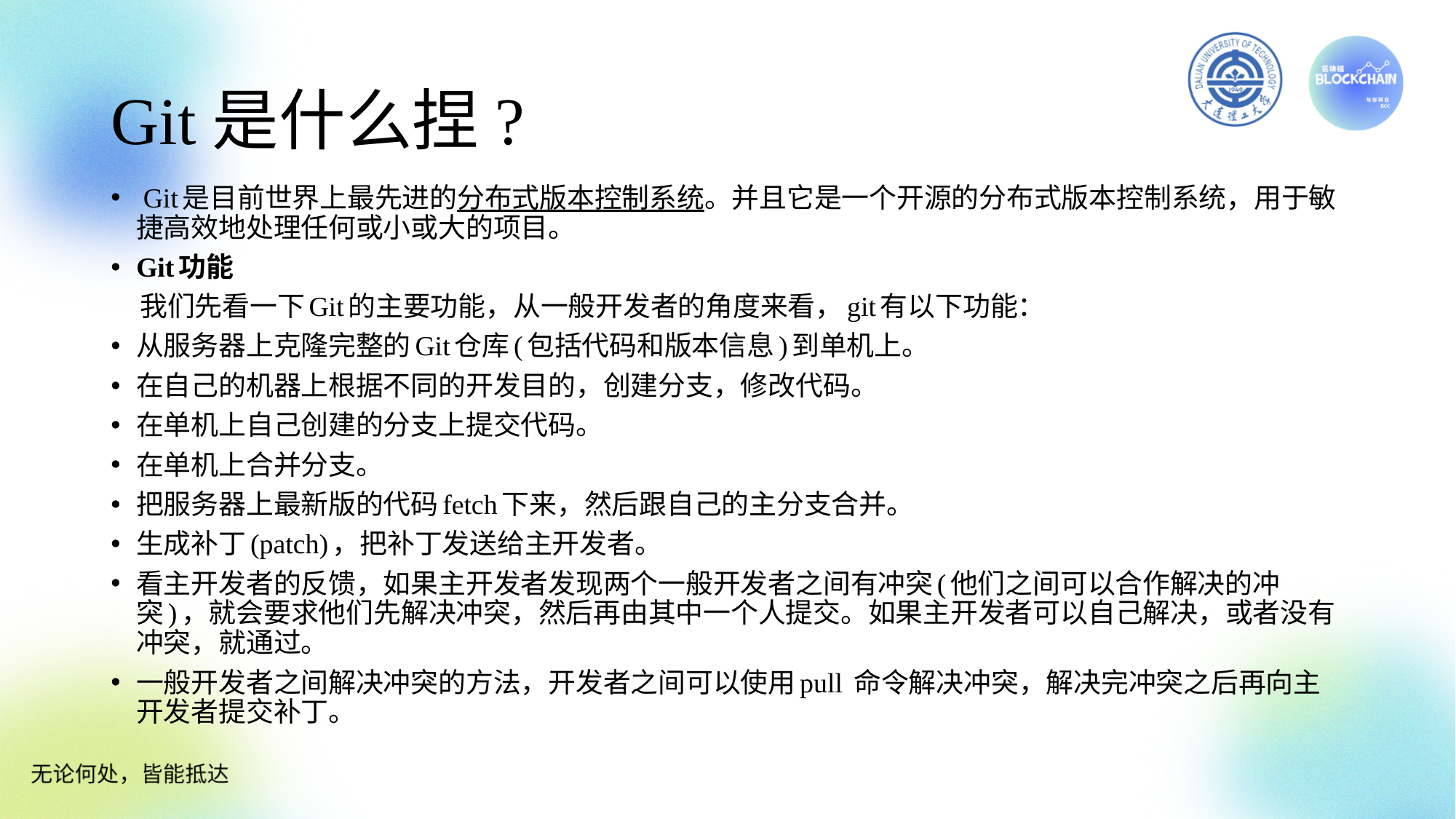

# Git是什么捏?
​ Git是目前世界上最先进的分布式版本控制系统。并且它是一个开源的分布式版本控制系统，用于敏捷高效地处理任何或小或大的项目。
Git功能
    我们先看一下Git的主要功能，从一般开发者的角度来看，git有以下功能：
从服务器上克隆完整的Git仓库(包括代码和版本信息)到单机上。
在自己的机器上根据不同的开发目的，创建分支，修改代码。
在单机上自己创建的分支上提交代码。
在单机上合并分支。
把服务器上最新版的代码fetch下来，然后跟自己的主分支合并。
生成补丁(patch)，把补丁发送给主开发者。
看主开发者的反馈，如果主开发者发现两个一般开发者之间有冲突(他们之间可以合作解决的冲突)，就会要求他们先解决冲突，然后再由其中一个人提交。如果主开发者可以自己解决，或者没有冲突，就通过。
一般开发者之间解决冲突的方法，开发者之间可以使用pull 命令解决冲突，解决完冲突之后再向主开发者提交补丁。